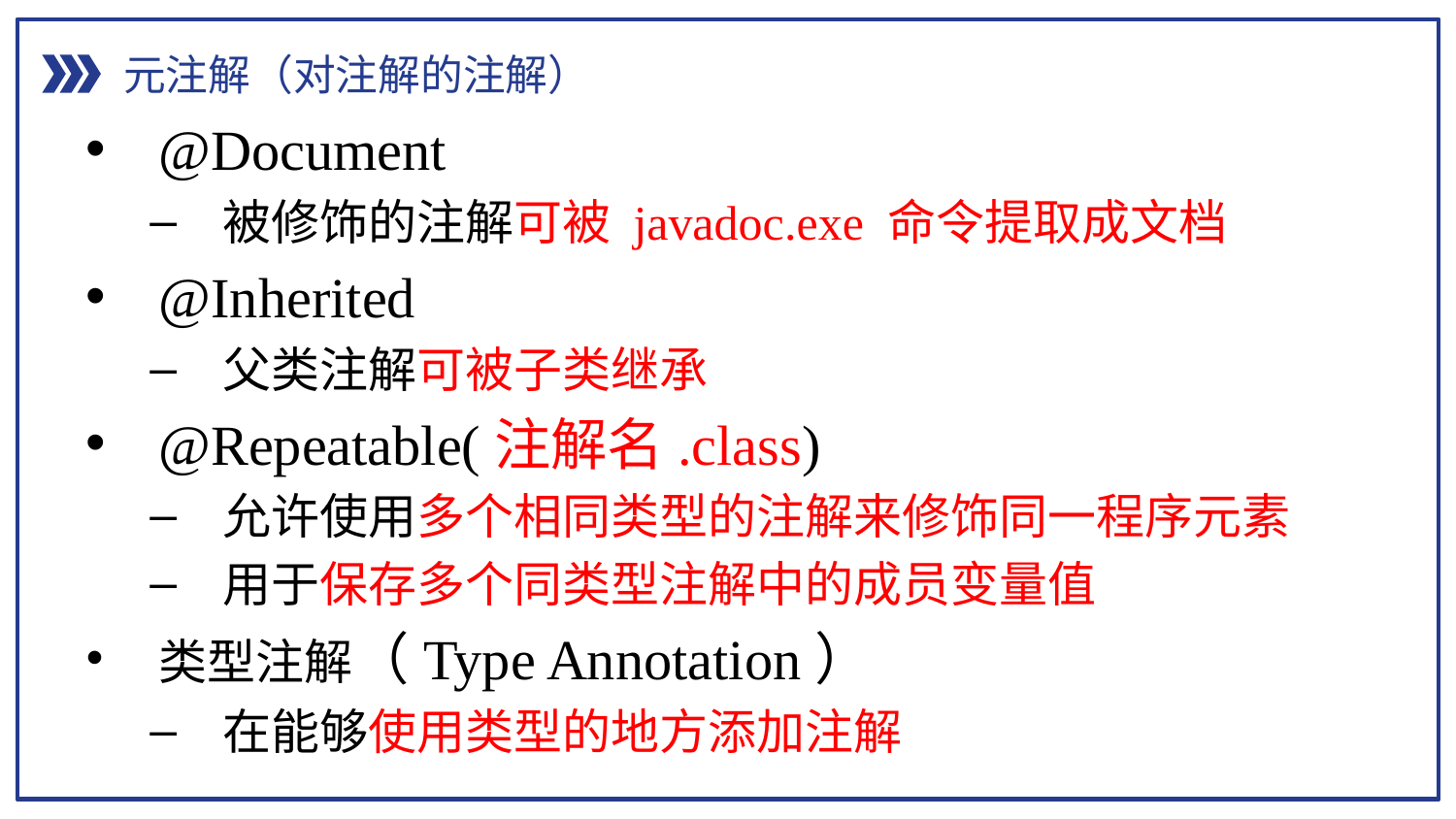

元注解（对注解的注解）

@Document
被修饰的注解可被 javadoc.exe 命令提取成文档
@Inherited
父类注解可被子类继承
@Repeatable(注解名.class)
允许使用多个相同类型的注解来修饰同一程序元素
用于保存多个同类型注解中的成员变量值
类型注解（Type Annotation）
在能够使用类型的地方添加注解